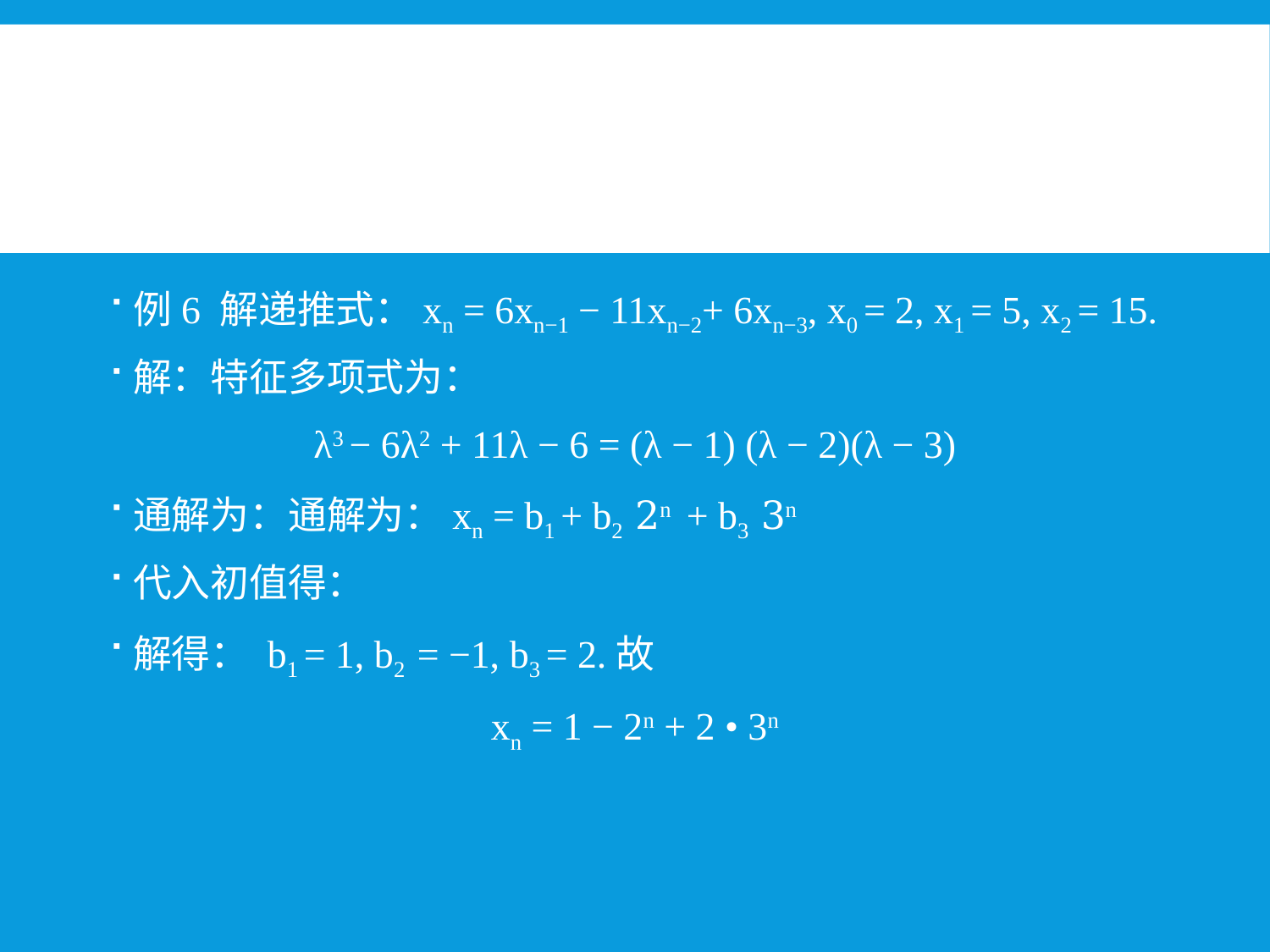

#
例6 解递推式：xn = 6xn−1 − 11xn−2+ 6xn−3, x0 = 2, x1 = 5, x2 = 15.
解：特征多项式为：
λ3 − 6λ2 + 11λ − 6 = (λ − 1) (λ − 2)(λ − 3)
通解为：通解为：xn = b1 + b2 2n  + b3 3n
代入初值得：
解得： b1 = 1, b2 = −1, b3 = 2.故
xn = 1 − 2n + 2 • 3n